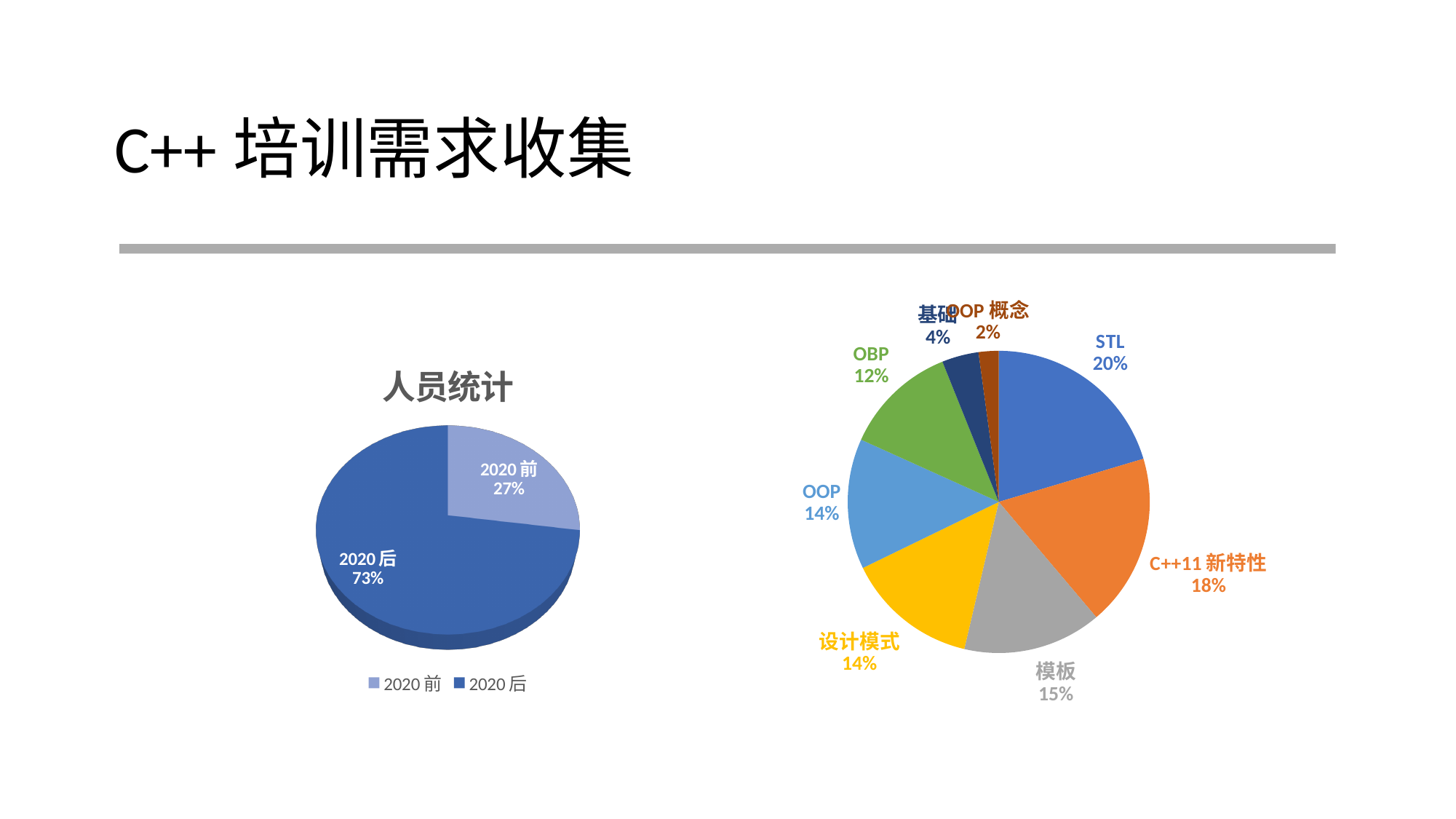

# C++培训需求收集

### Chart

| Category | 培训内容分析 |
|---|---|
| STL | 114.0 |
| C++11新特性 | 103.0 |
| 模板 | 83.0 |
| 设计模式 | 79.0 |
| OOP | 78.0 |
| OBP | 68.0 |
| 基础 | 22.0 |
| OOP概念 | 12.0 |

[unsupported chart]